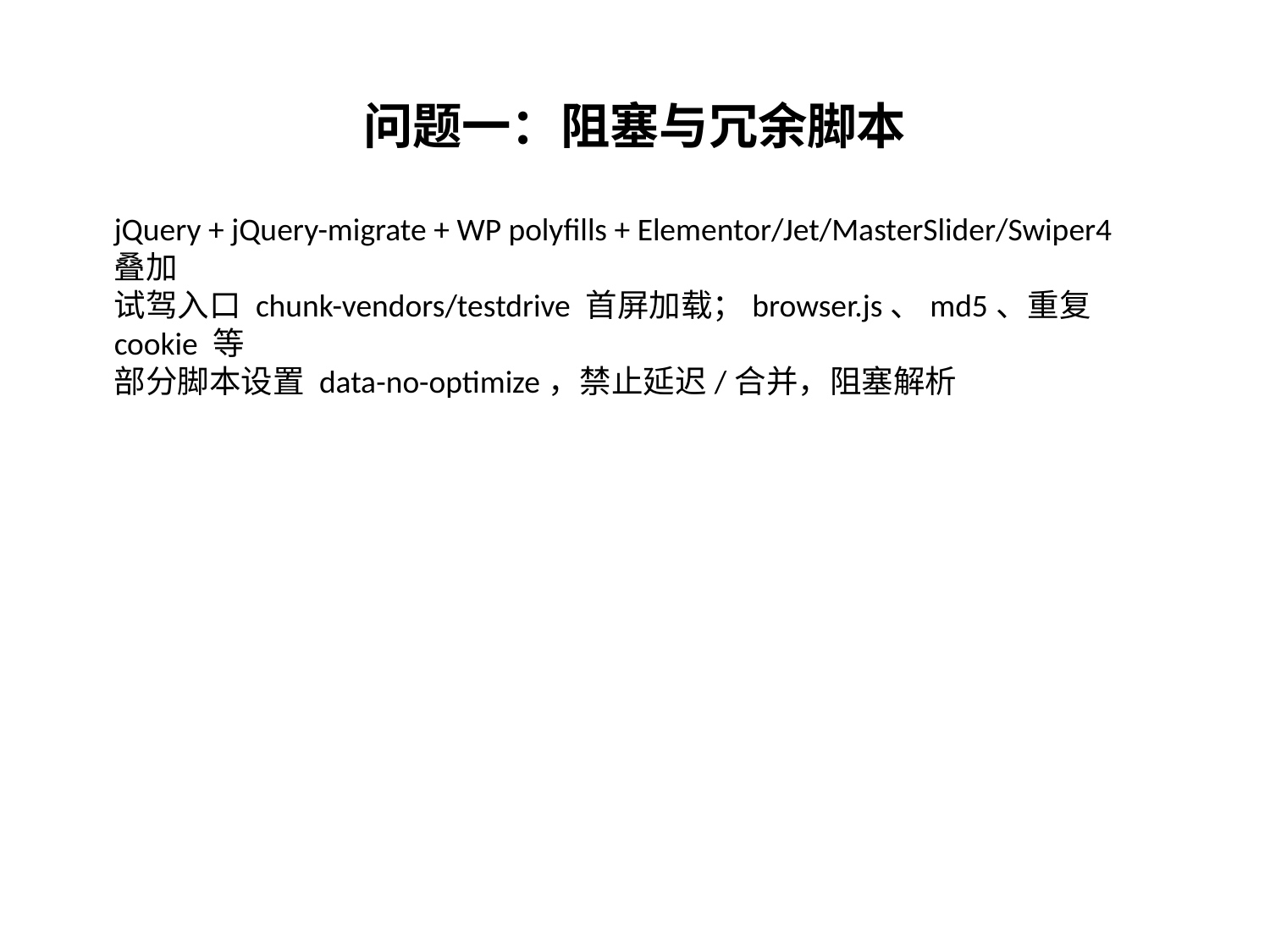

#
问题一：阻塞与冗余脚本
jQuery + jQuery-migrate + WP polyfills + Elementor/Jet/MasterSlider/Swiper4 叠加
试驾入口 chunk-vendors/testdrive 首屏加载；browser.js、md5、重复 cookie 等
部分脚本设置 data-no-optimize，禁止延迟/合并，阻塞解析